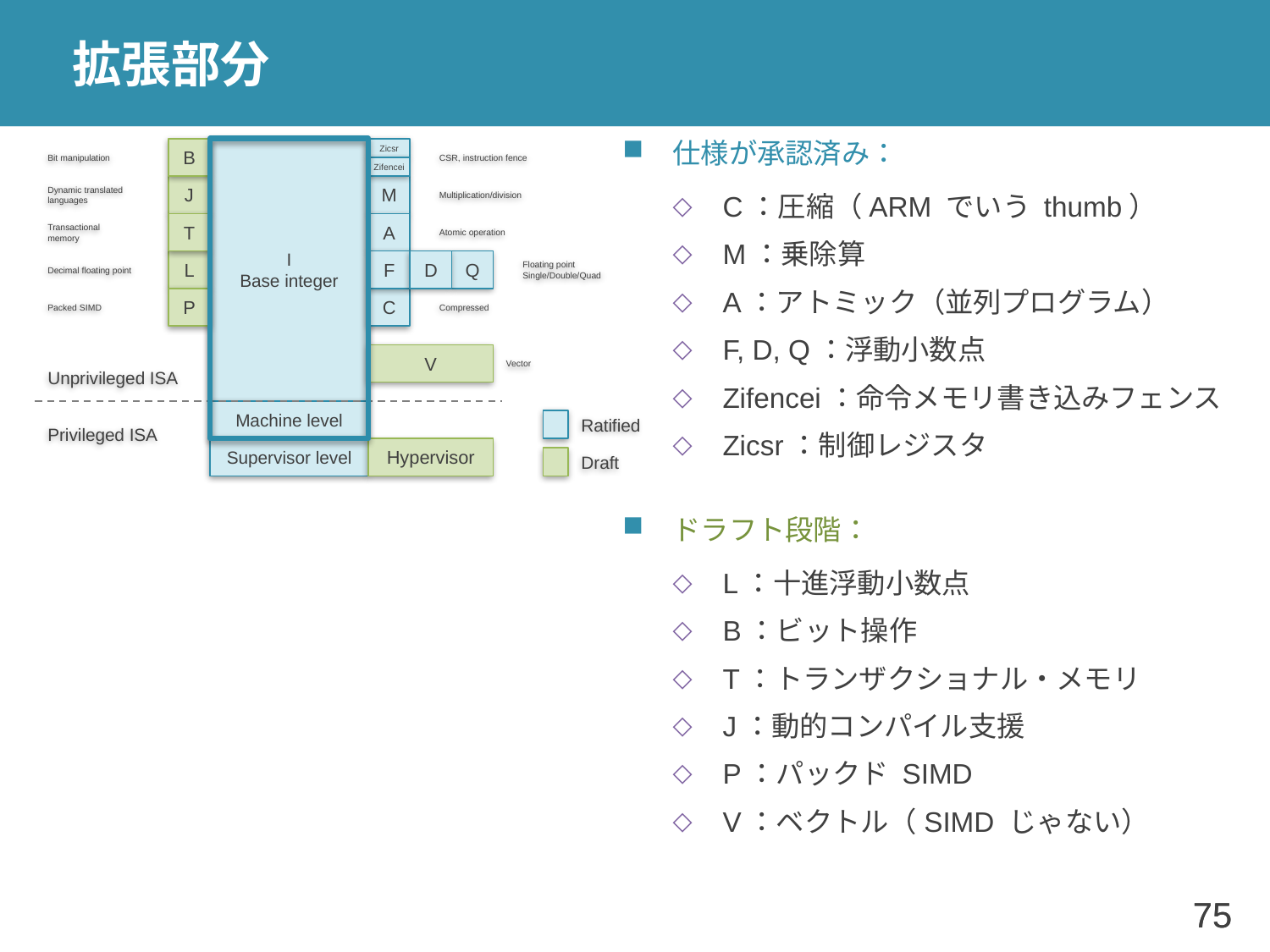

# 拡張部分
仕様が承認済み：
C：圧縮（ARM でいう thumb）
M：乗除算
A：アトミック（並列プログラム）
F, D, Q：浮動小数点
Zifencei：命令メモリ書き込みフェンス
Zicsr：制御レジスタ
ドラフト段階：
L：十進浮動小数点
B：ビット操作
T：トランザクショナル・メモリ
J：動的コンパイル支援
P：パックド SIMD
V：ベクトル（SIMD じゃない）
Bit manipulation
B
I
Base integer

Zicsr
CSR, instruction fence
Zifencei
Dynamic translated
languages
J
M
Multiplication/division
Transactional
memory
T
A
Atomic operation
Decimal floating point
L
F
D
Q
Floating point
Single/Double/Quad
Packed SIMD
P
C
Compressed
V
Vector
Unprivileged ISA
Machine level

Ratified
Privileged ISA
Supervisor level
Hypervisor

Draft